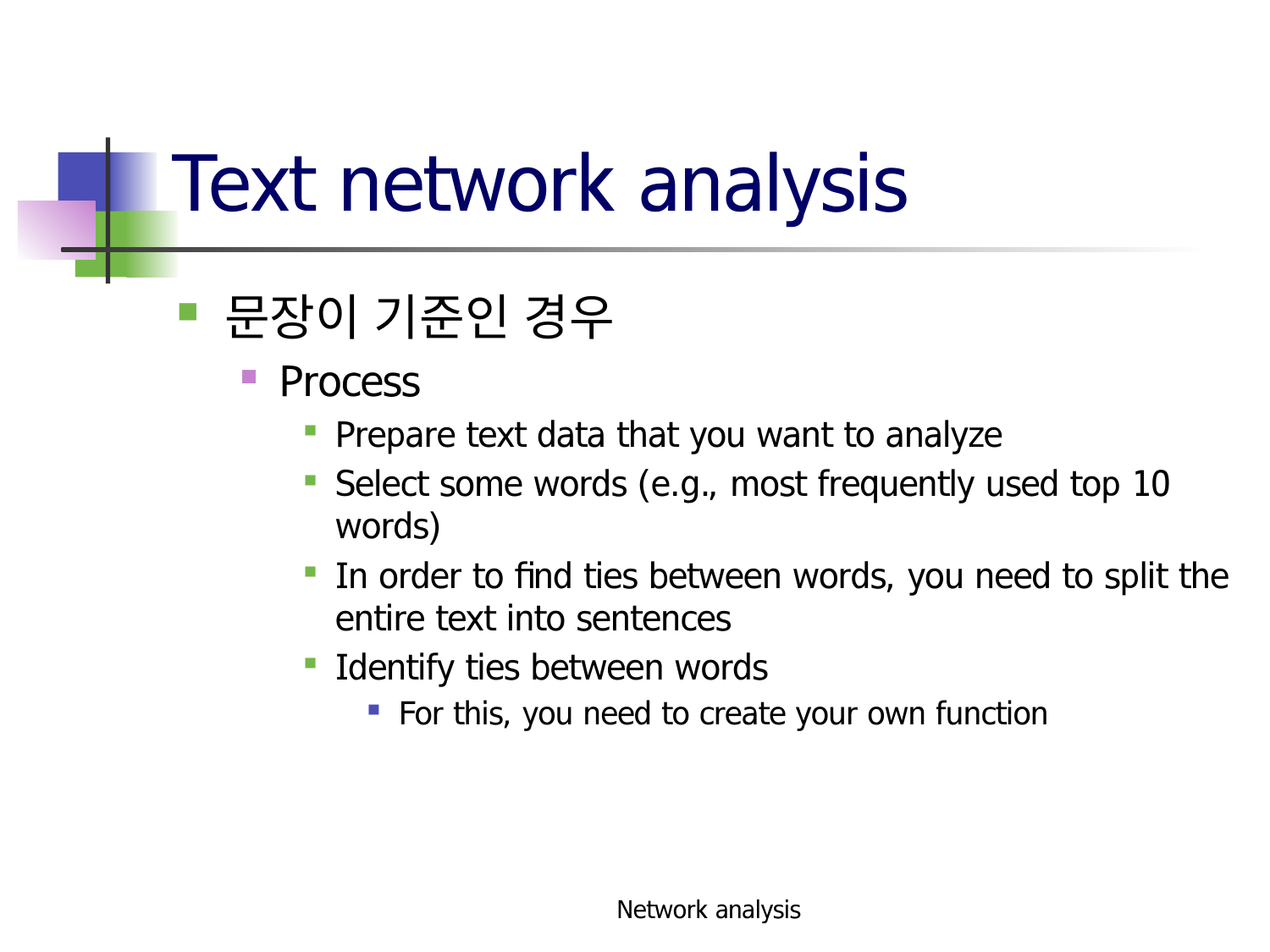

# Text network analysis
문장이 기준인 경우
Process
Prepare text data that you want to analyze
Select some words (e.g., most frequently used top 10 words)
In order to find ties between words, you need to split the entire text into sentences
Identify ties between words
For this, you need to create your own function
Network analysis